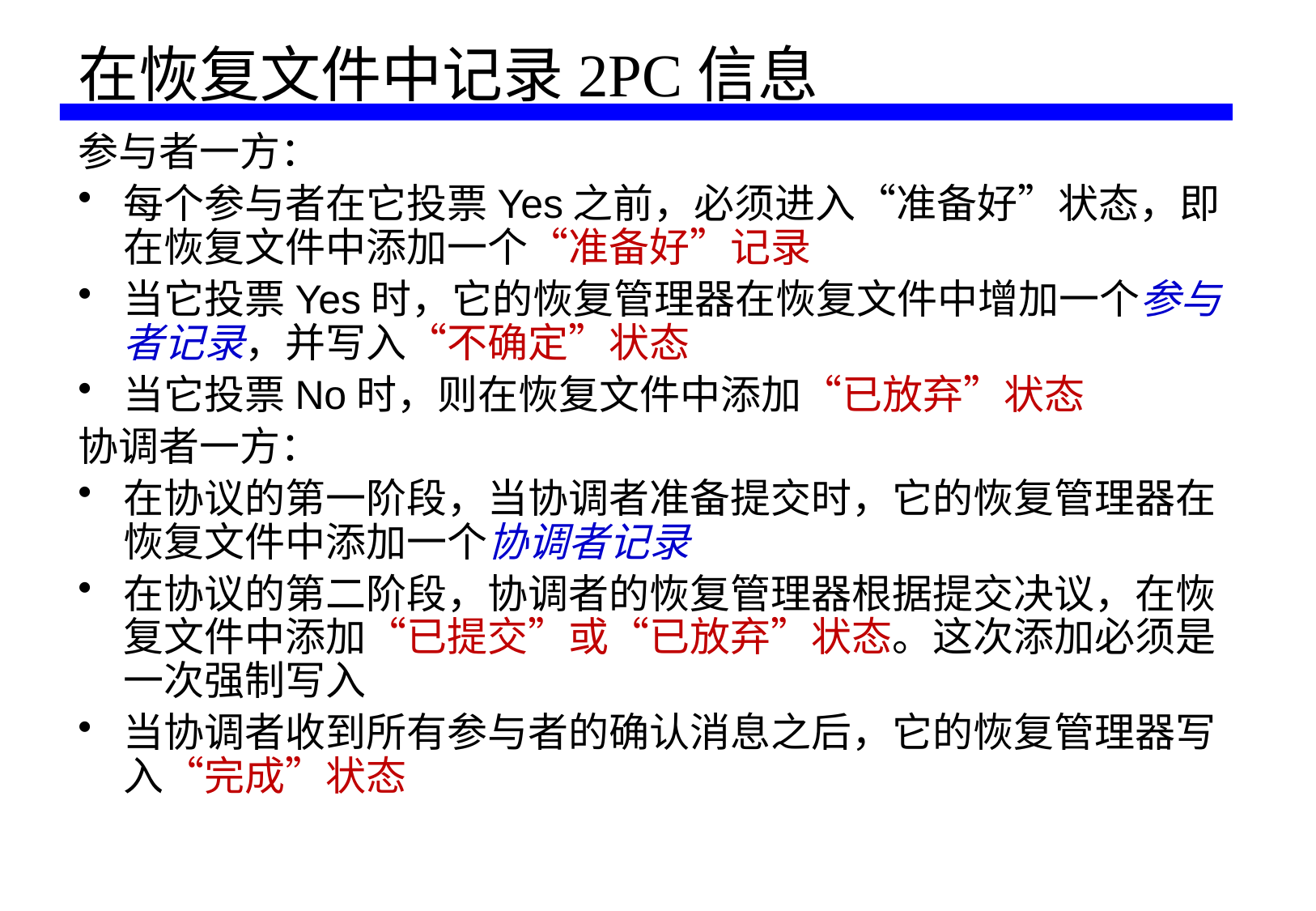

# 在恢复文件中记录2PC信息
参与者一方：
每个参与者在它投票Yes之前，必须进入“准备好”状态，即在恢复文件中添加一个“准备好”记录
当它投票Yes时，它的恢复管理器在恢复文件中增加一个参与者记录，并写入“不确定”状态
当它投票No时，则在恢复文件中添加“已放弃”状态
协调者一方：
在协议的第一阶段，当协调者准备提交时，它的恢复管理器在恢复文件中添加一个协调者记录
在协议的第二阶段，协调者的恢复管理器根据提交决议，在恢复文件中添加“已提交”或“已放弃”状态。这次添加必须是一次强制写入
当协调者收到所有参与者的确认消息之后，它的恢复管理器写入“完成”状态